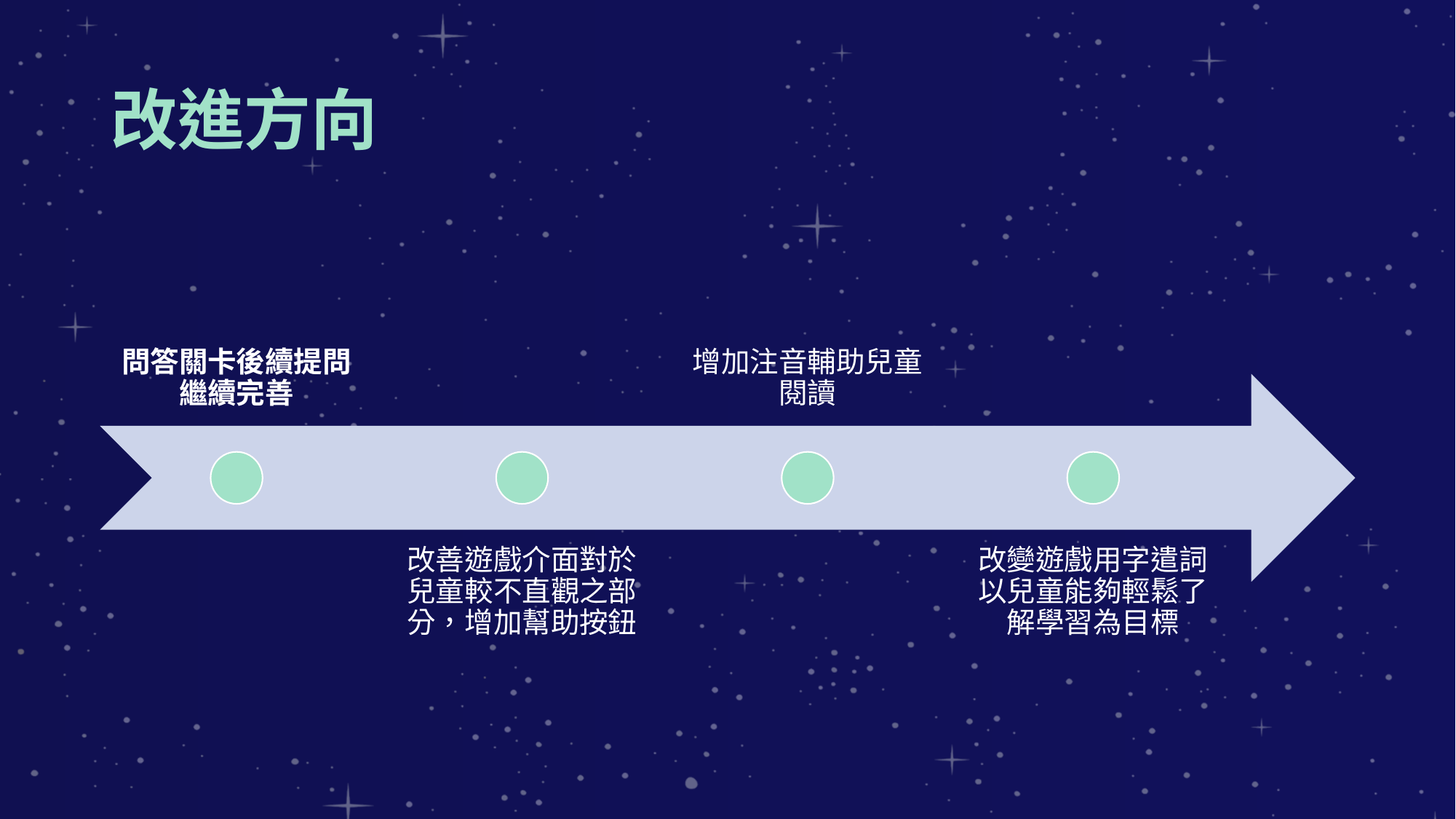

# 改進方向
問答關卡後續提問繼續完善
改善遊戲介面對於兒童較不直觀之部分，增加幫助按鈕
增加注音輔助兒童閱讀
改變遊戲用字遣詞以兒童能夠輕鬆了解學習為目標